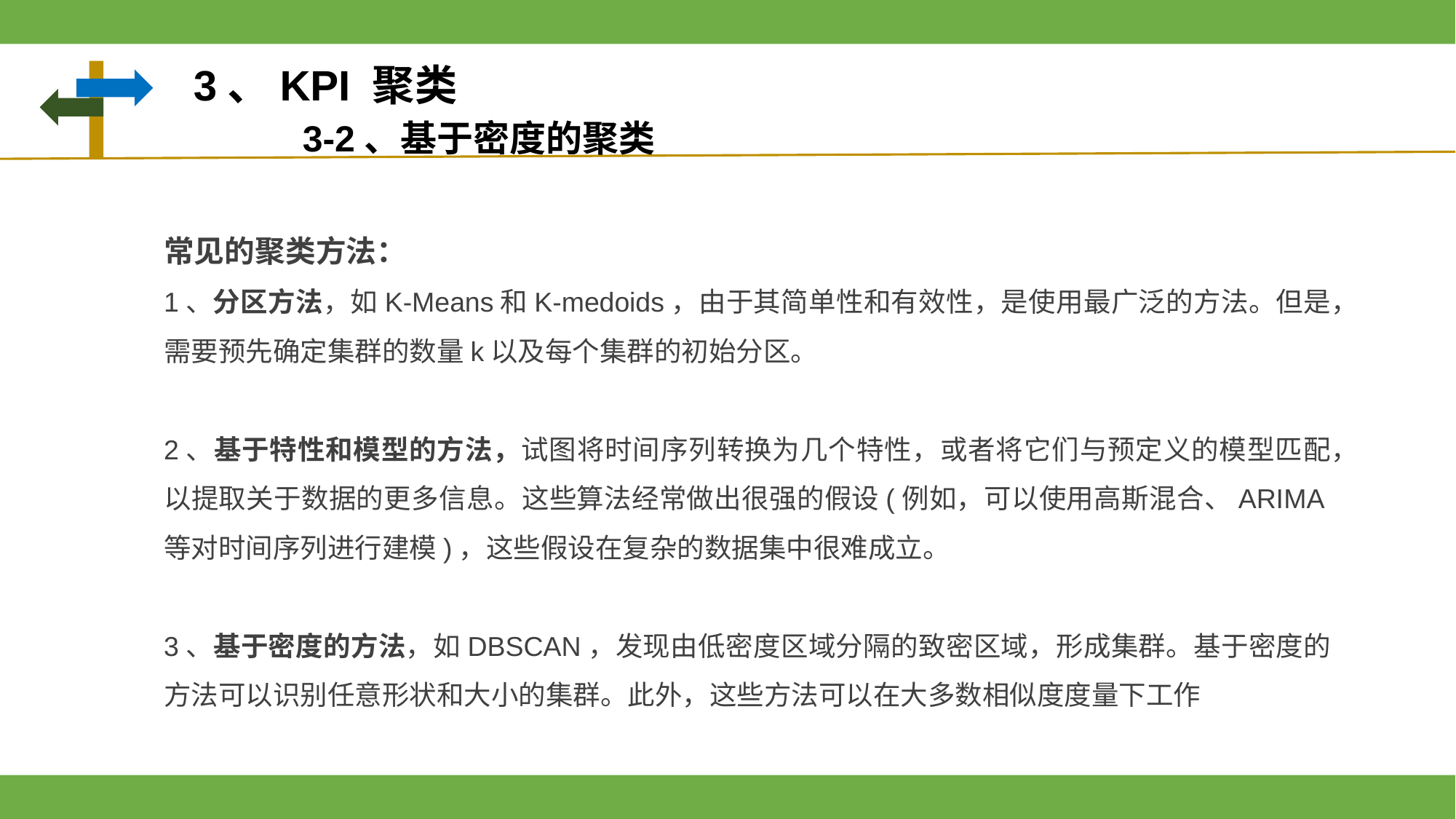

3、KPI 聚类
	3-2、基于密度的聚类

常见的聚类方法：
1、分区方法，如K-Means和K-medoids，由于其简单性和有效性，是使用最广泛的方法。但是，需要预先确定集群的数量k以及每个集群的初始分区。

2、基于特性和模型的方法，试图将时间序列转换为几个特性，或者将它们与预定义的模型匹配，以提取关于数据的更多信息。这些算法经常做出很强的假设(例如，可以使用高斯混合、ARIMA等对时间序列进行建模)，这些假设在复杂的数据集中很难成立。

3、基于密度的方法，如DBSCAN，发现由低密度区域分隔的致密区域，形成集群。基于密度的方法可以识别任意形状和大小的集群。此外，这些方法可以在大多数相似度度量下工作